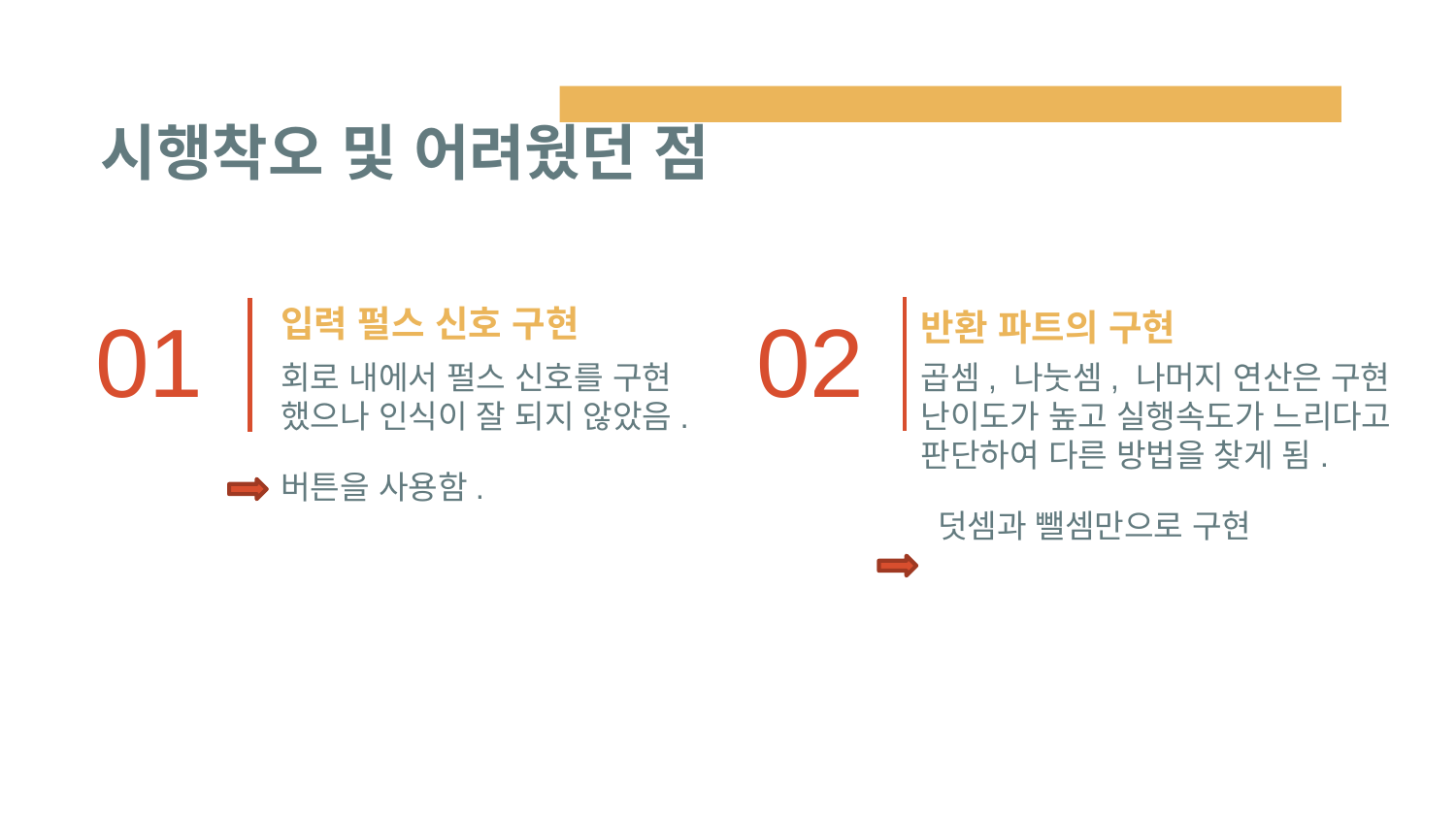

# 시행착오 및 어려웠던 점
입력 펄스 신호 구현
반환 파트의 구현
01

02

회로 내에서 펄스 신호를 구현 했으나 인식이 잘 되지 않았음.
버튼을 사용함.
곱셈, 나눗셈, 나머지 연산은 구현 난이도가 높고 실행속도가 느리다고 판단하여 다른 방법을 찾게 됨.
 덧셈과 뺄셈만으로 구현